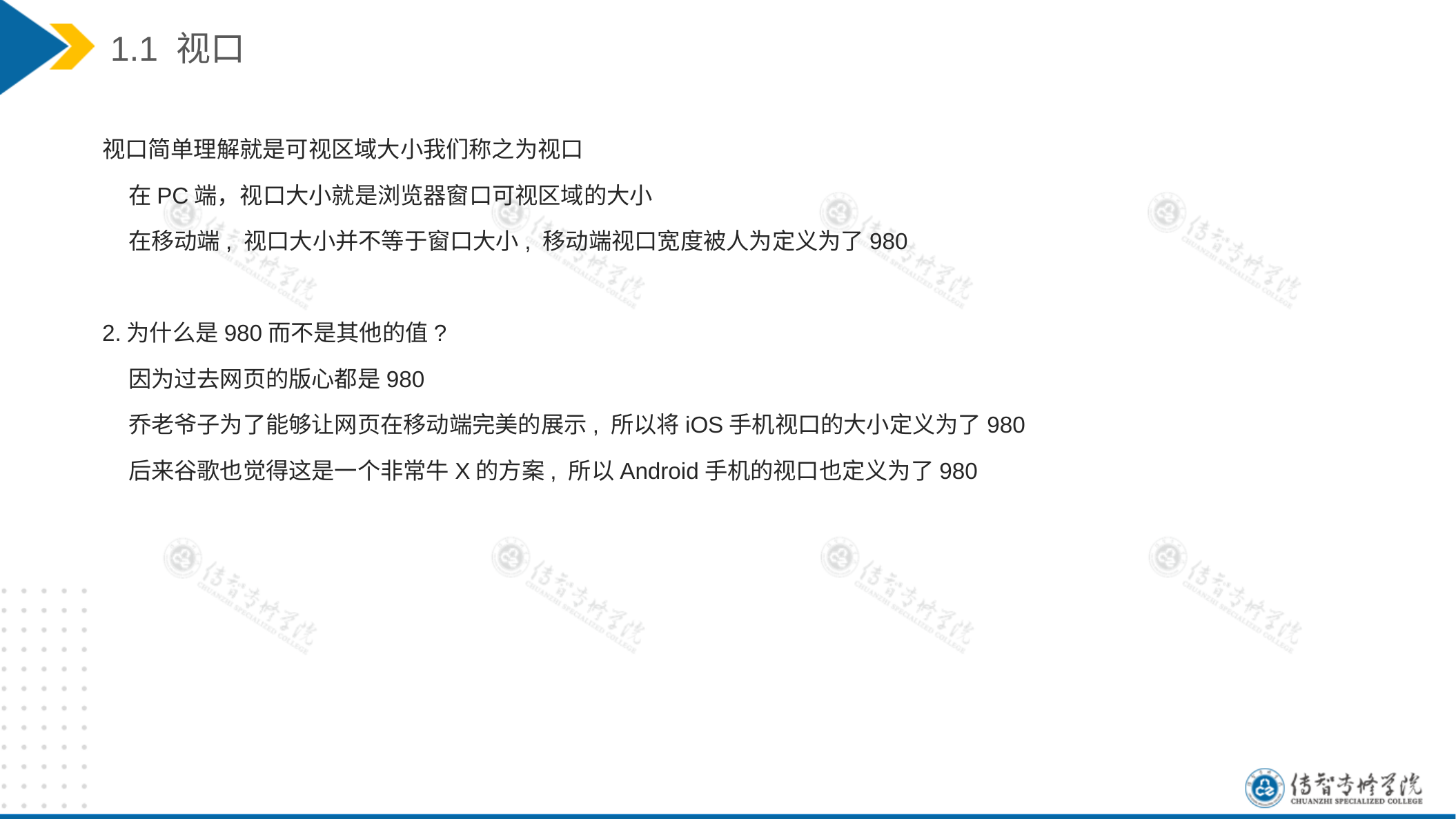

1.1 视口

视口简单理解就是可视区域大小我们称之为视口
    在PC端，视口大小就是浏览器窗口可视区域的大小
    在移动端, 视口大小并不等于窗口大小, 移动端视口宽度被人为定义为了980

2.为什么是980而不是其他的值?
    因为过去网页的版心都是980
    乔老爷子为了能够让网页在移动端完美的展示, 所以将iOS手机视口的大小定义为了980
    后来谷歌也觉得这是一个非常牛X的方案, 所以Android手机的视口也定义为了980